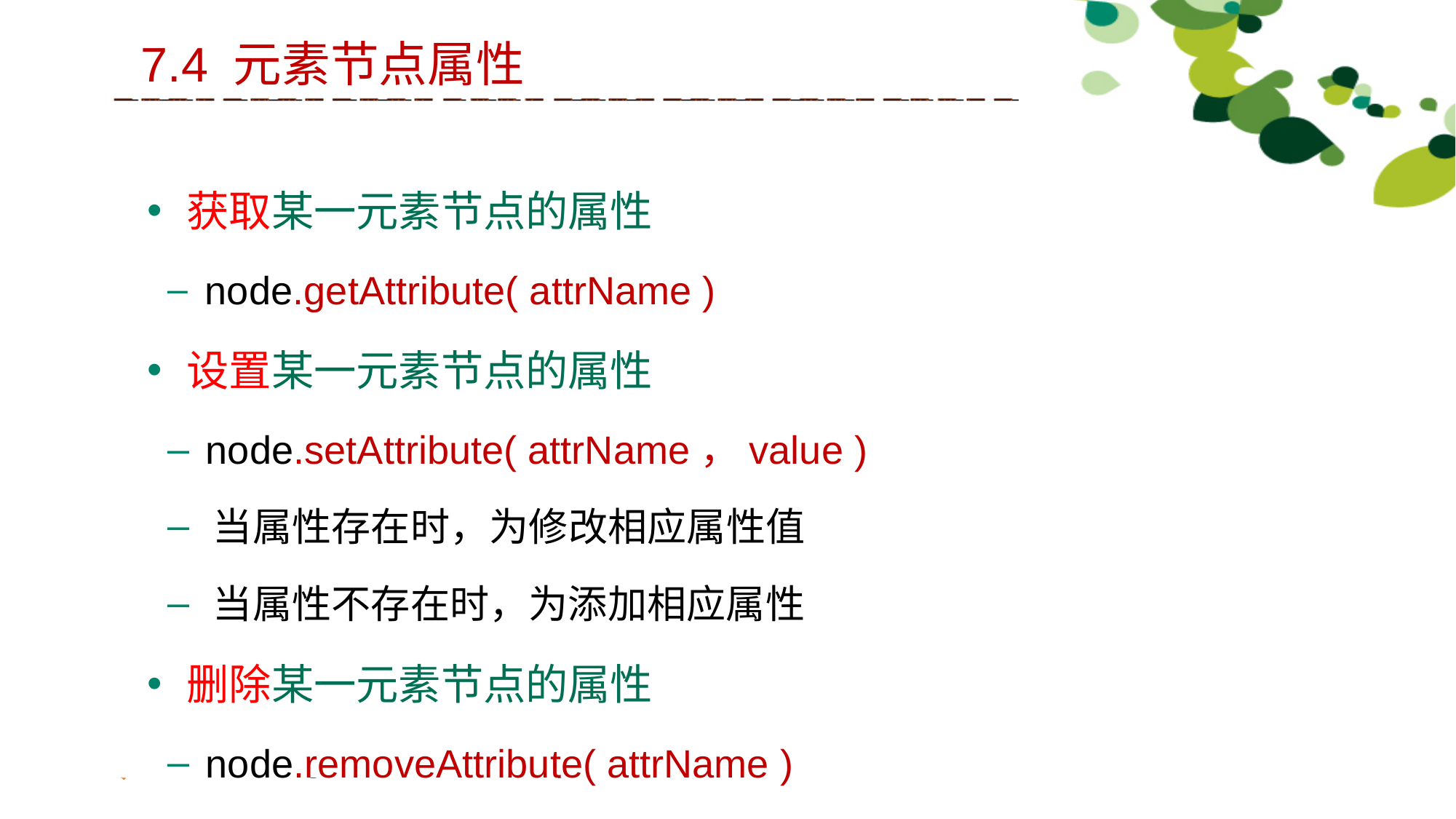

7.4 元素节点属性
 获取某一元素节点的属性
 node.getAttribute( attrName )
 设置某一元素节点的属性
 node.setAttribute( attrName，value )
 当属性存在时，为修改相应属性值
 当属性不存在时，为添加相应属性
 删除某一元素节点的属性
 node.removeAttribute( attrName )